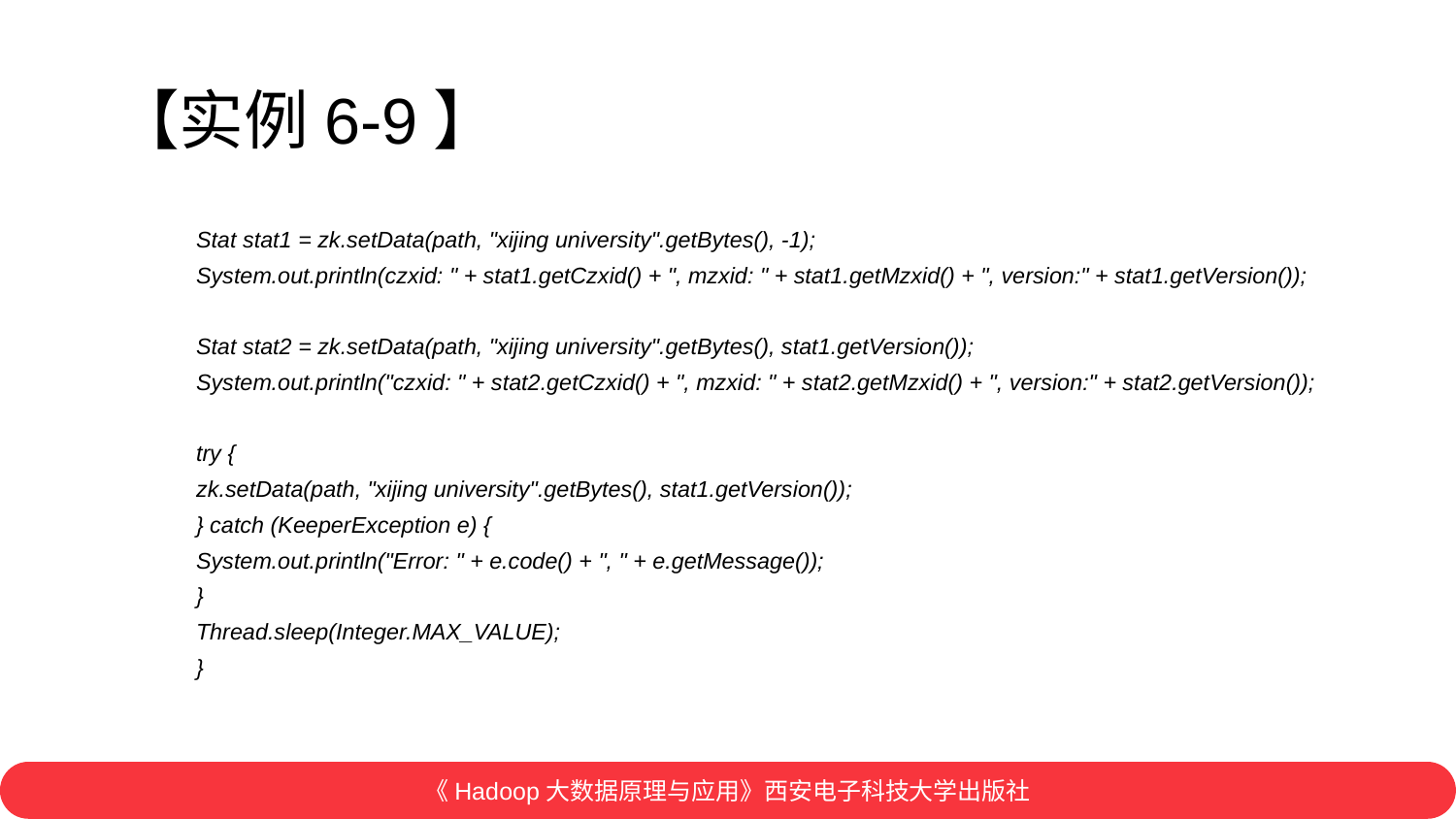

# 【实例6-9】
		Stat stat1 = zk.setData(path, "xijing university".getBytes(), -1);
		System.out.println(czxid: " + stat1.getCzxid() + ", mzxid: " + stat1.getMzxid() + ", version:" + stat1.getVersion());

		Stat stat2 = zk.setData(path, "xijing university".getBytes(), stat1.getVersion());
		System.out.println("czxid: " + stat2.getCzxid() + ", mzxid: " + stat2.getMzxid() + ", version:" + stat2.getVersion());

		try {
			zk.setData(path, "xijing university".getBytes(), stat1.getVersion());
		} catch (KeeperException e) {
			System.out.println("Error: " + e.code() + ", " + e.getMessage());
		}
		Thread.sleep(Integer.MAX_VALUE);
	}